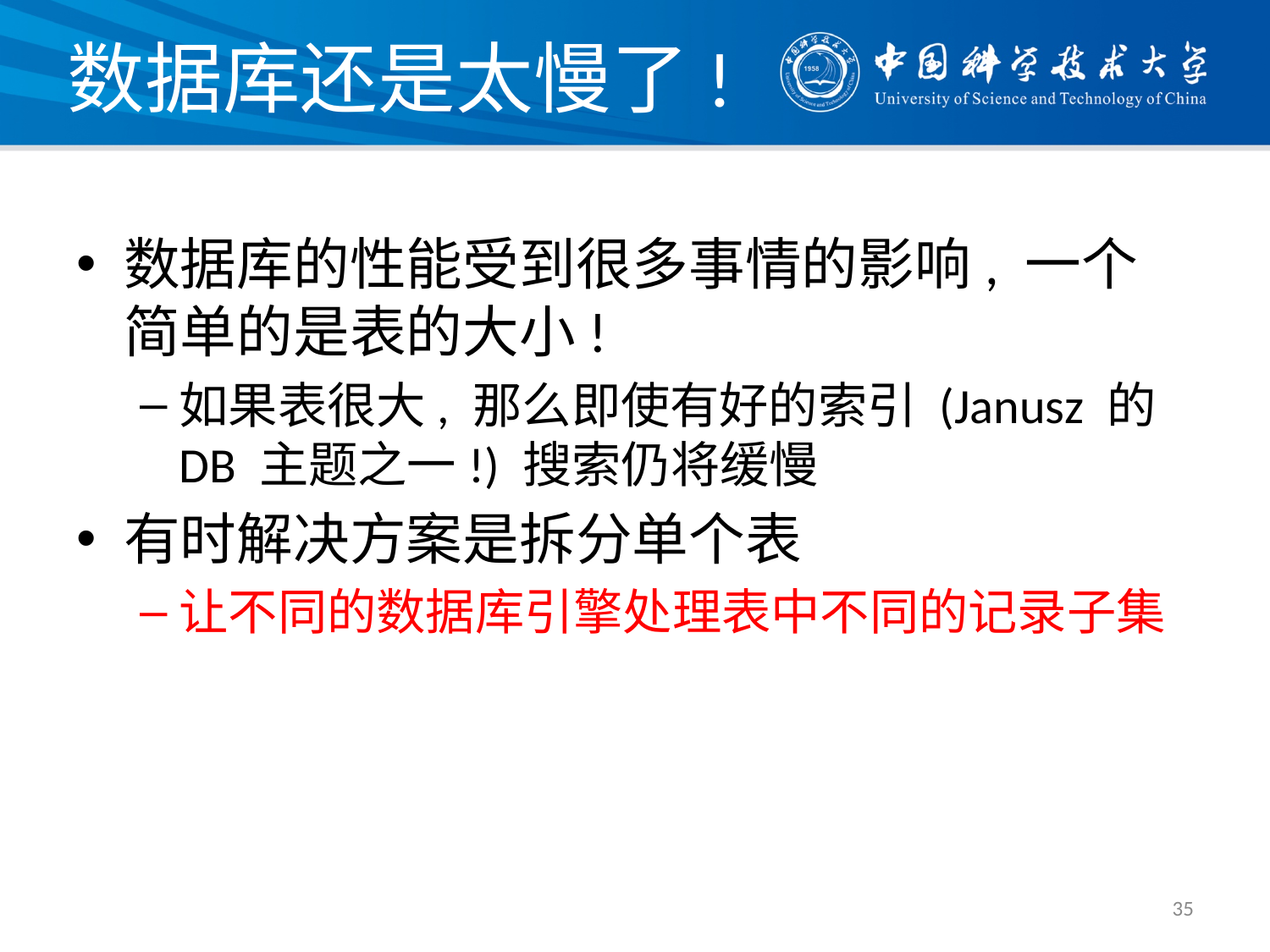

# 数据库还是太慢了!
数据库的性能受到很多事情的影响, 一个简单的是表的大小!
如果表很大, 那么即使有好的索引 (Janusz 的 DB 主题之一!) 搜索仍将缓慢
有时解决方案是拆分单个表
让不同的数据库引擎处理表中不同的记录子集
35